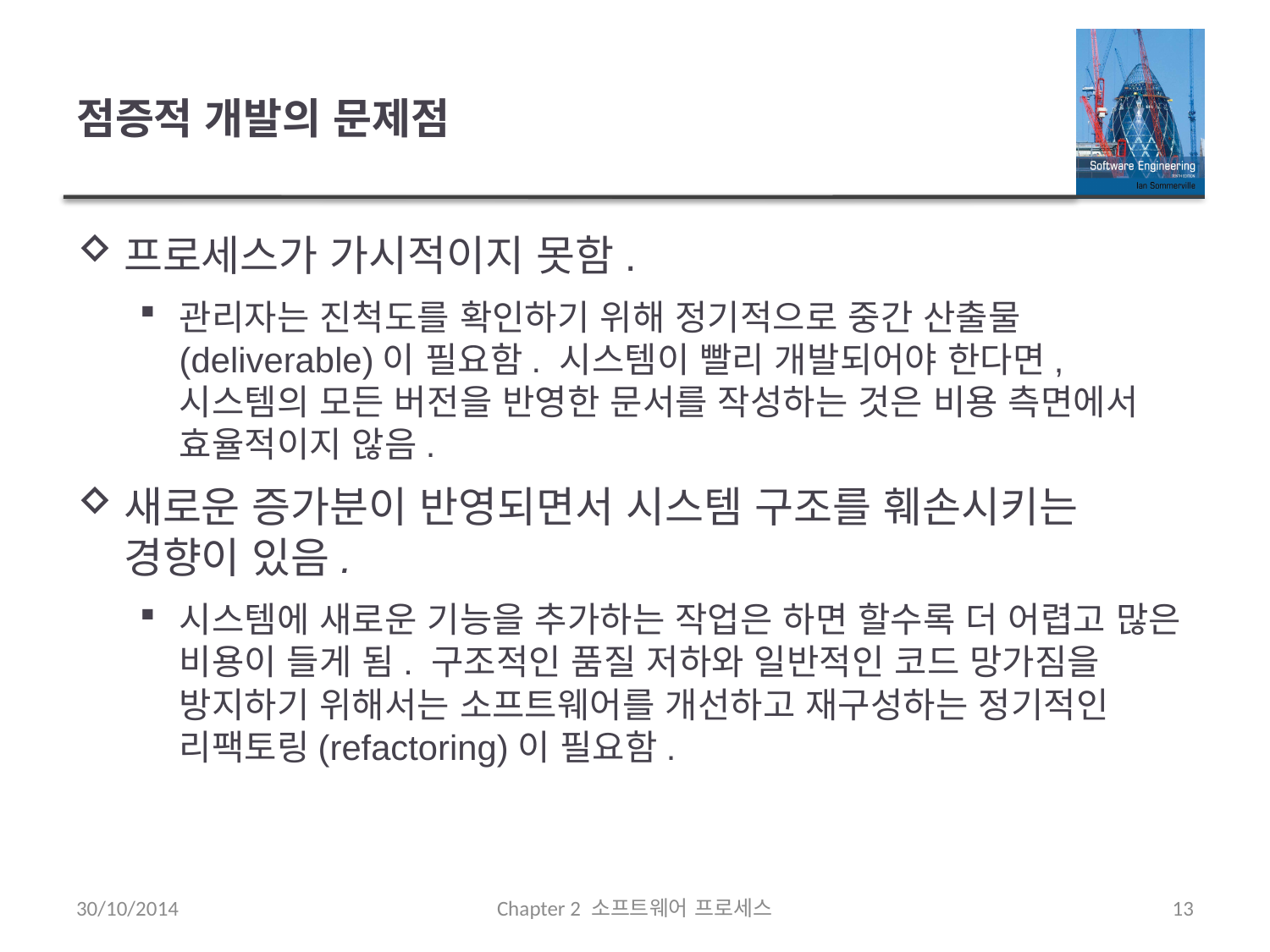

# 점증적 개발의 문제점
프로세스가 가시적이지 못함.
관리자는 진척도를 확인하기 위해 정기적으로 중간 산출물(deliverable)이 필요함. 시스템이 빨리 개발되어야 한다면, 시스템의 모든 버전을 반영한 문서를 작성하는 것은 비용 측면에서 효율적이지 않음.
새로운 증가분이 반영되면서 시스템 구조를 훼손시키는 경향이 있음.
시스템에 새로운 기능을 추가하는 작업은 하면 할수록 더 어렵고 많은 비용이 들게 됨. 구조적인 품질 저하와 일반적인 코드 망가짐을 방지하기 위해서는 소프트웨어를 개선하고 재구성하는 정기적인 리팩토링(refactoring)이 필요함.
30/10/2014
Chapter 2 소프트웨어 프로세스
13